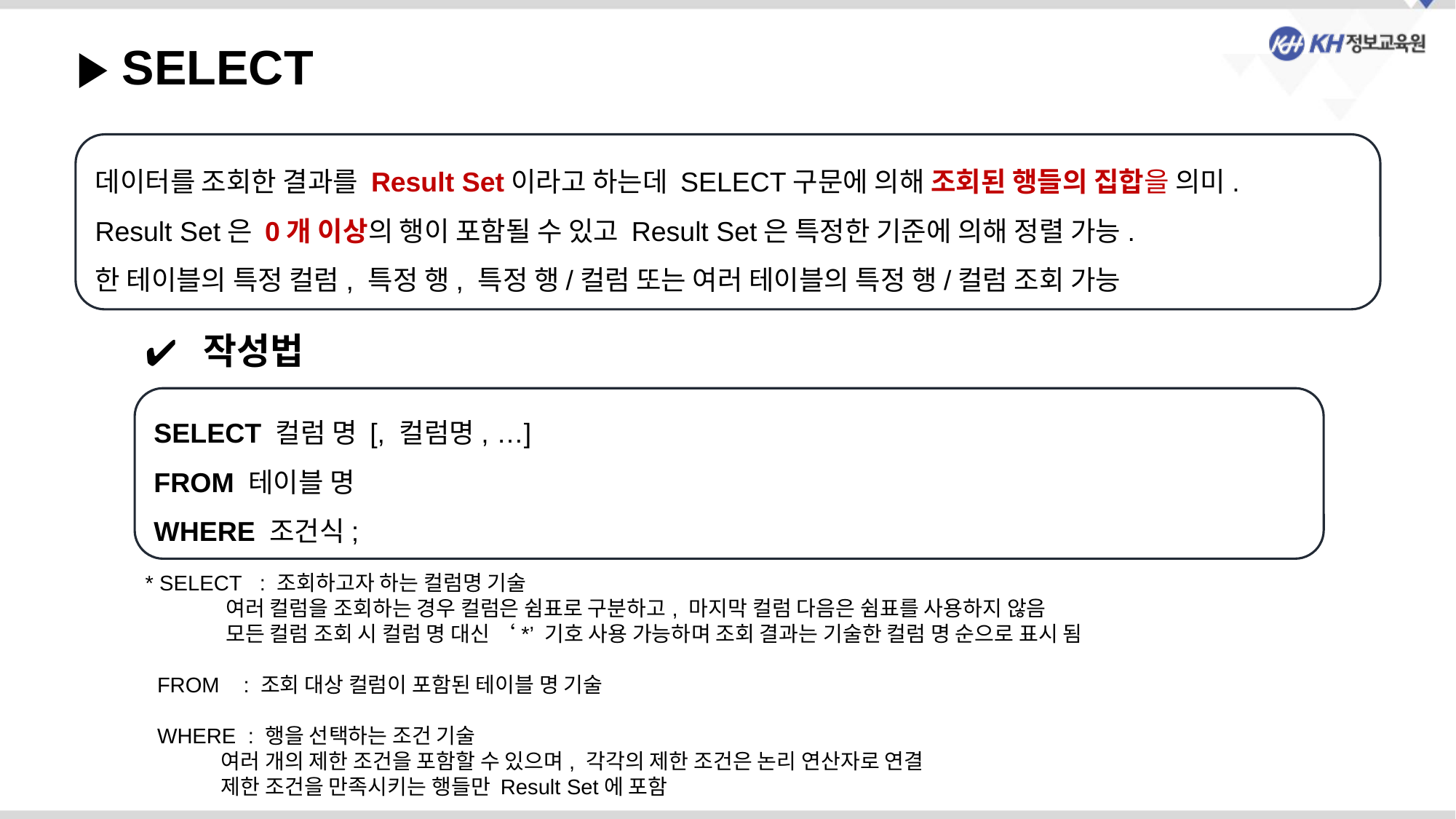

▶ SELECT
데이터를 조회한 결과를 Result Set이라고 하는데 SELECT구문에 의해 조회된 행들의 집합을 의미.
Result Set은 0개 이상의 행이 포함될 수 있고 Result Set은 특정한 기준에 의해 정렬 가능.
한 테이블의 특정 컬럼, 특정 행, 특정 행/컬럼 또는 여러 테이블의 특정 행/컬럼 조회 가능
 작성법
SELECT 컬럼 명 [, 컬럼명, …]
FROM 테이블 명
WHERE 조건식;
* SELECT   : 조회하고자 하는 컬럼명 기술
                여러 컬럼을 조회하는 경우 컬럼은 쉼표로 구분하고, 마지막 컬럼 다음은 쉼표를 사용하지 않음
                모든 컬럼 조회 시 컬럼 명 대신 ‘*’ 기호 사용 가능하며 조회 결과는 기술한 컬럼 명 순으로 표시 됨

  FROM    : 조회 대상 컬럼이 포함된 테이블 명 기술

  WHERE  : 행을 선택하는 조건 기술
               여러 개의 제한 조건을 포함할 수 있으며, 각각의 제한 조건은 논리 연산자로 연결
               제한 조건을 만족시키는 행들만 Result Set에 포함